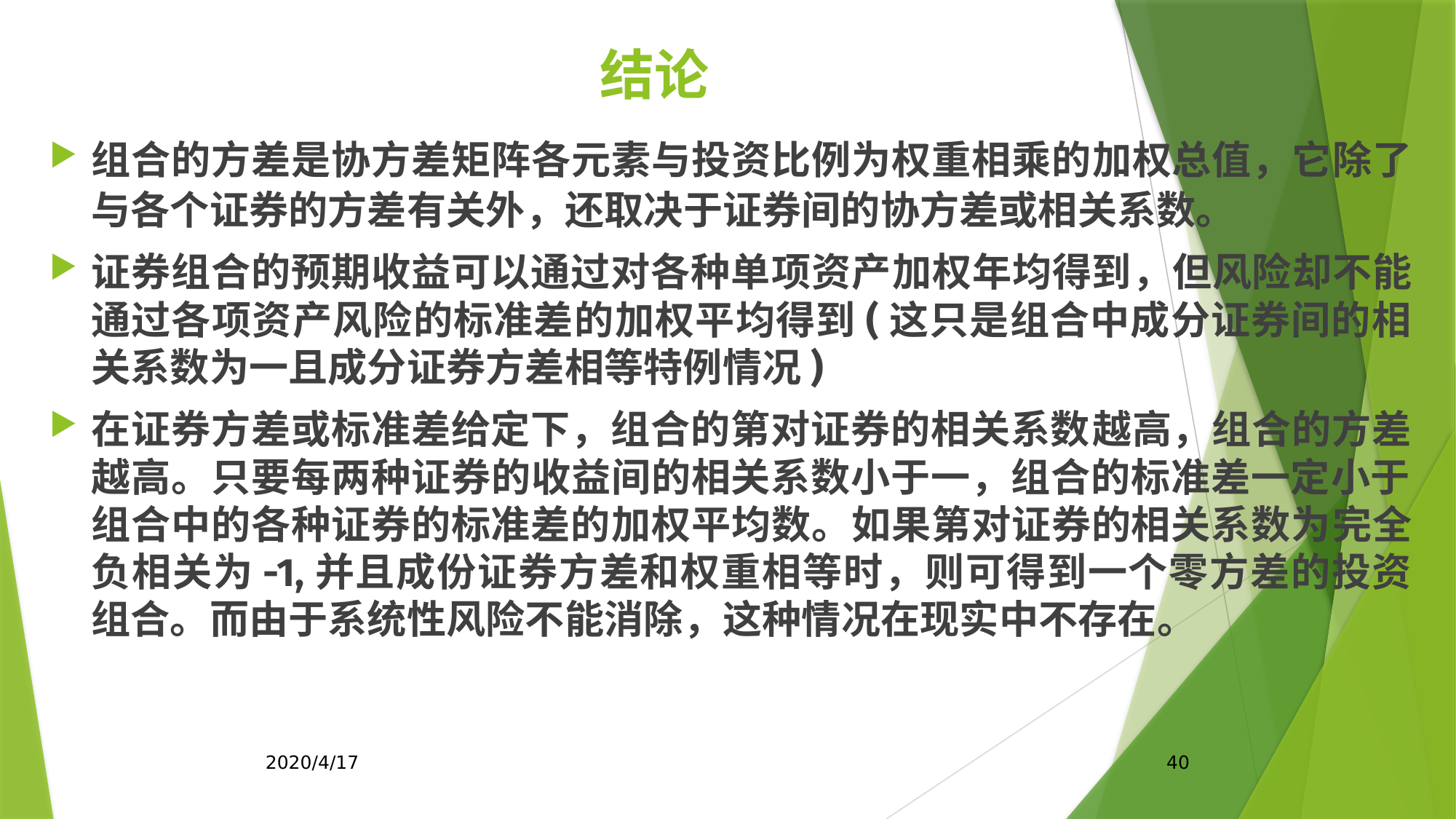

结论
组合的方差是协方差矩阵各元素与投资比例为权重相乘的加权总值，它除了与各个证券的方差有关外，还取决于证券间的协方差或相关系数。
证券组合的预期收益可以通过对各种单项资产加权年均得到，但风险却不能通过各项资产风险的标准差的加权平均得到(这只是组合中成分证券间的相关系数为一且成分证券方差相等特例情况)
在证券方差或标准差给定下，组合的第对证券的相关系数越高，组合的方差越高。只要每两种证券的收益间的相关系数小于一，组合的标准差一定小于组合中的各种证券的标准差的加权平均数。如果第对证券的相关系数为完全 负相关为-1,并且成份证券方差和权重相等时，则可得到一个零方差的投资组合。而由于系统性风险不能消除，这种情况在现实中不存在。

2020/4/17
40